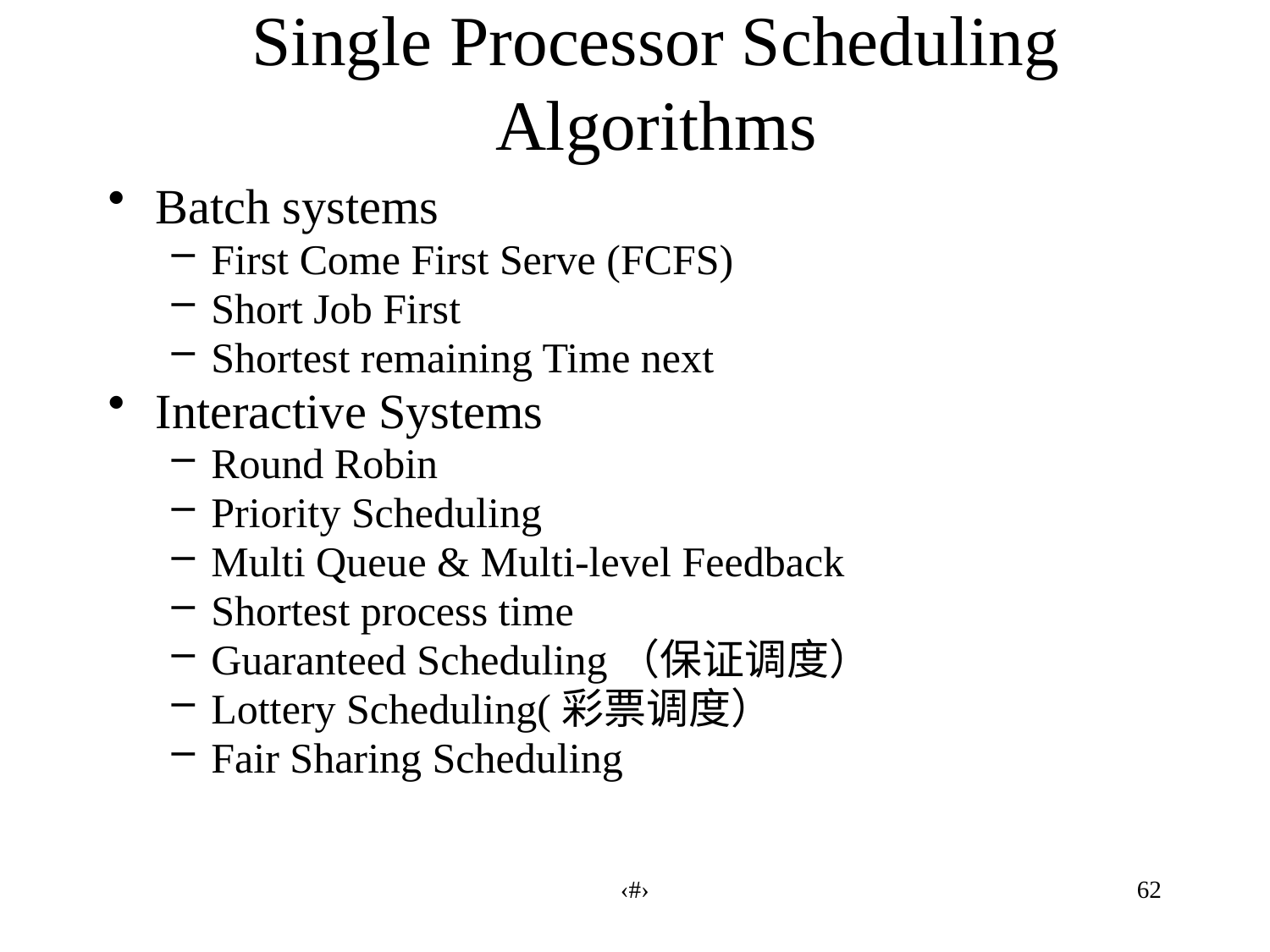

# Single Processor Scheduling Algorithms
Batch systems
First Come First Serve (FCFS)
Short Job First
Shortest remaining Time next
Interactive Systems
Round Robin
Priority Scheduling
Multi Queue & Multi-level Feedback
Shortest process time
Guaranteed Scheduling（保证调度）
Lottery Scheduling(彩票调度）
Fair Sharing Scheduling
‹#›
62